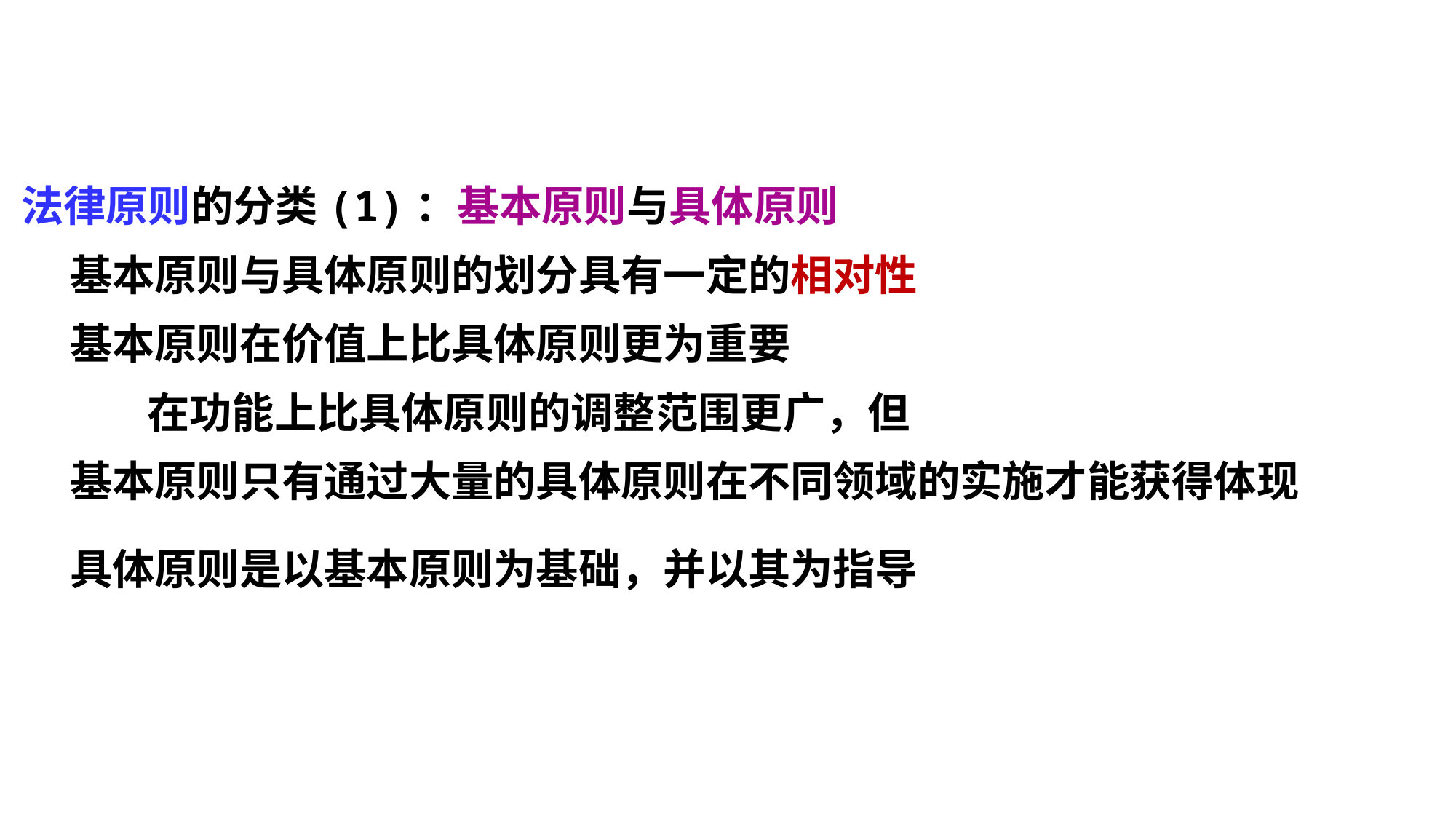

法律原则的分类(1)：基本原则与具体原则
    基本原则与具体原则的划分具有一定的相对性
    基本原则在价值上比具体原则更为重要
            在功能上比具体原则的调整范围更广，但
    基本原则只有通过大量的具体原则在不同领域的实施才能获得体现

    具体原则是以基本原则为基础，并以其为指导